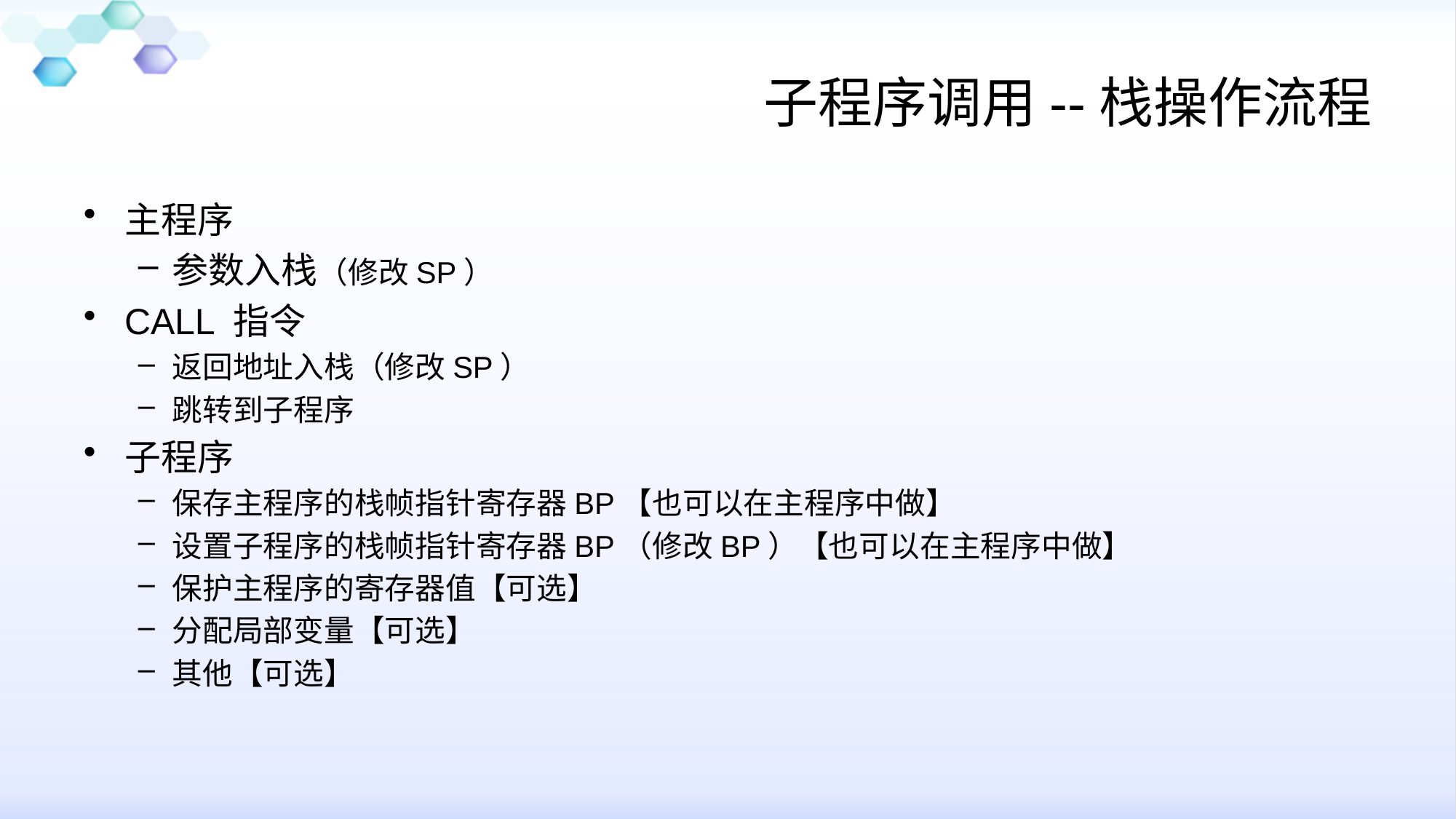

# 子程序调用--栈操作流程
主程序
参数入栈（修改SP）
CALL 指令
返回地址入栈（修改SP）
跳转到子程序
子程序
保存主程序的栈帧指针寄存器BP【也可以在主程序中做】
设置子程序的栈帧指针寄存器BP（修改BP）【也可以在主程序中做】
保护主程序的寄存器值【可选】
分配局部变量【可选】
其他【可选】